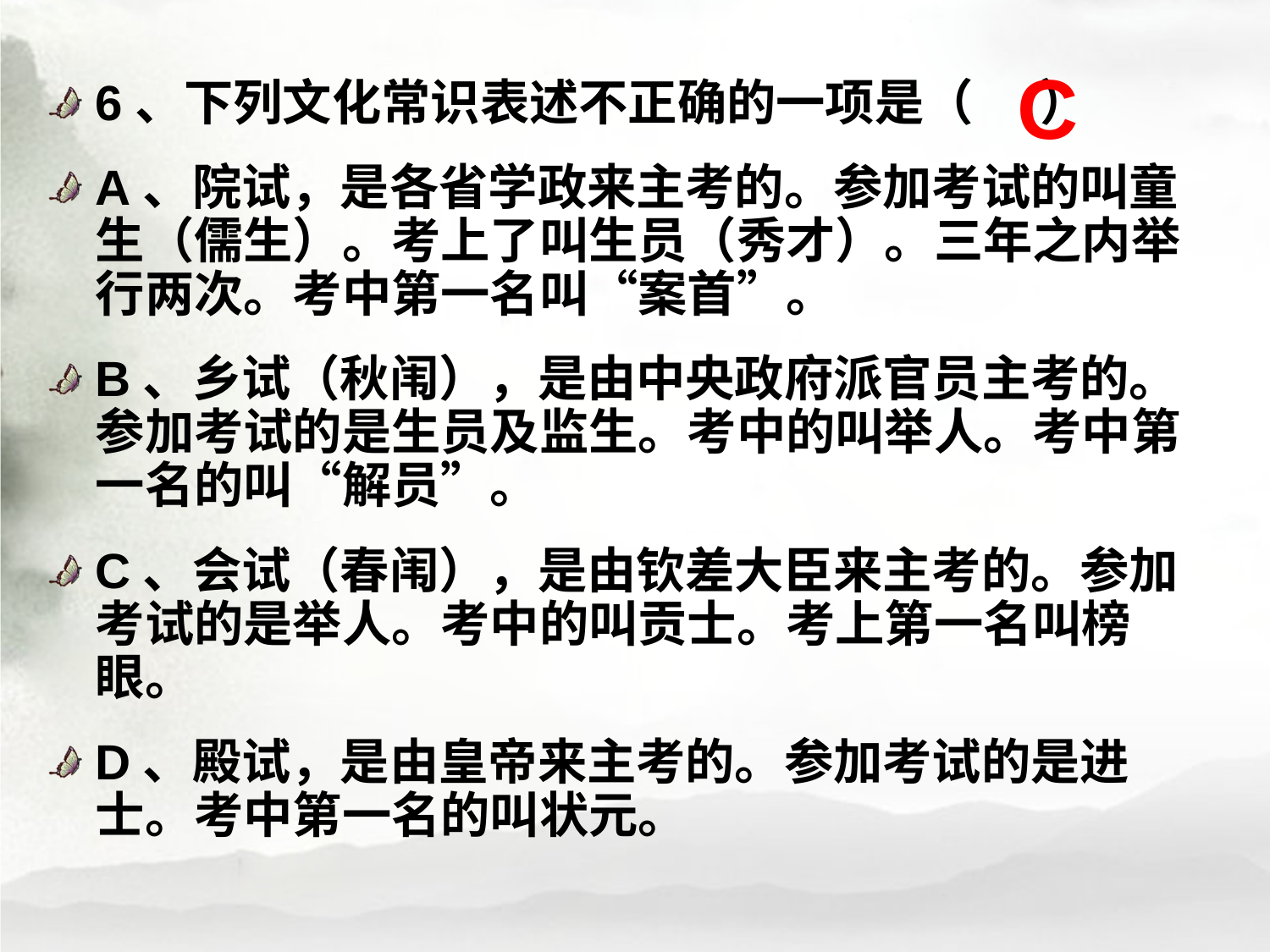

C
#
6、下列文化常识表述不正确的一项是（      ）
A、院试，是各省学政来主考的。参加考试的叫童生（儒生）。考上了叫生员（秀才）。三年之内举行两次。考中第一名叫“案首”。
B、乡试（秋闱），是由中央政府派官员主考的。参加考试的是生员及监生。考中的叫举人。考中第一名的叫“解员”。
C、会试（春闱），是由钦差大臣来主考的。参加考试的是举人。考中的叫贡士。考上第一名叫榜眼。
D、殿试，是由皇帝来主考的。参加考试的是进士。考中第一名的叫状元。